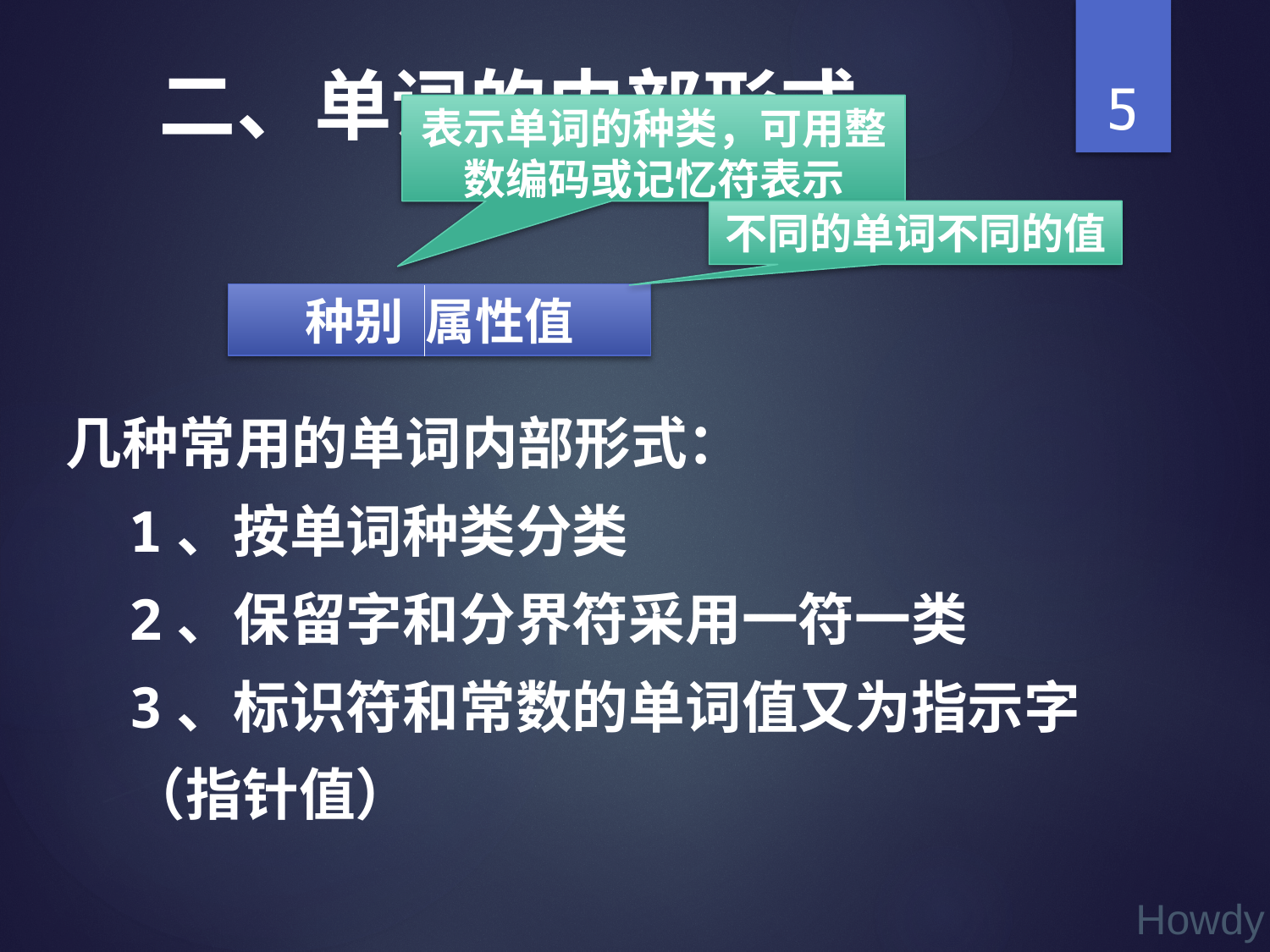

二、单词的内部形式
5
表示单词的种类，可用整数编码或记忆符表示
不同的单词不同的值
种别  属性值

几种常用的单词内部形式：
1、按单词种类分类
2、保留字和分界符采用一符一类
3、标识符和常数的单词值又为指示字
（指针值）